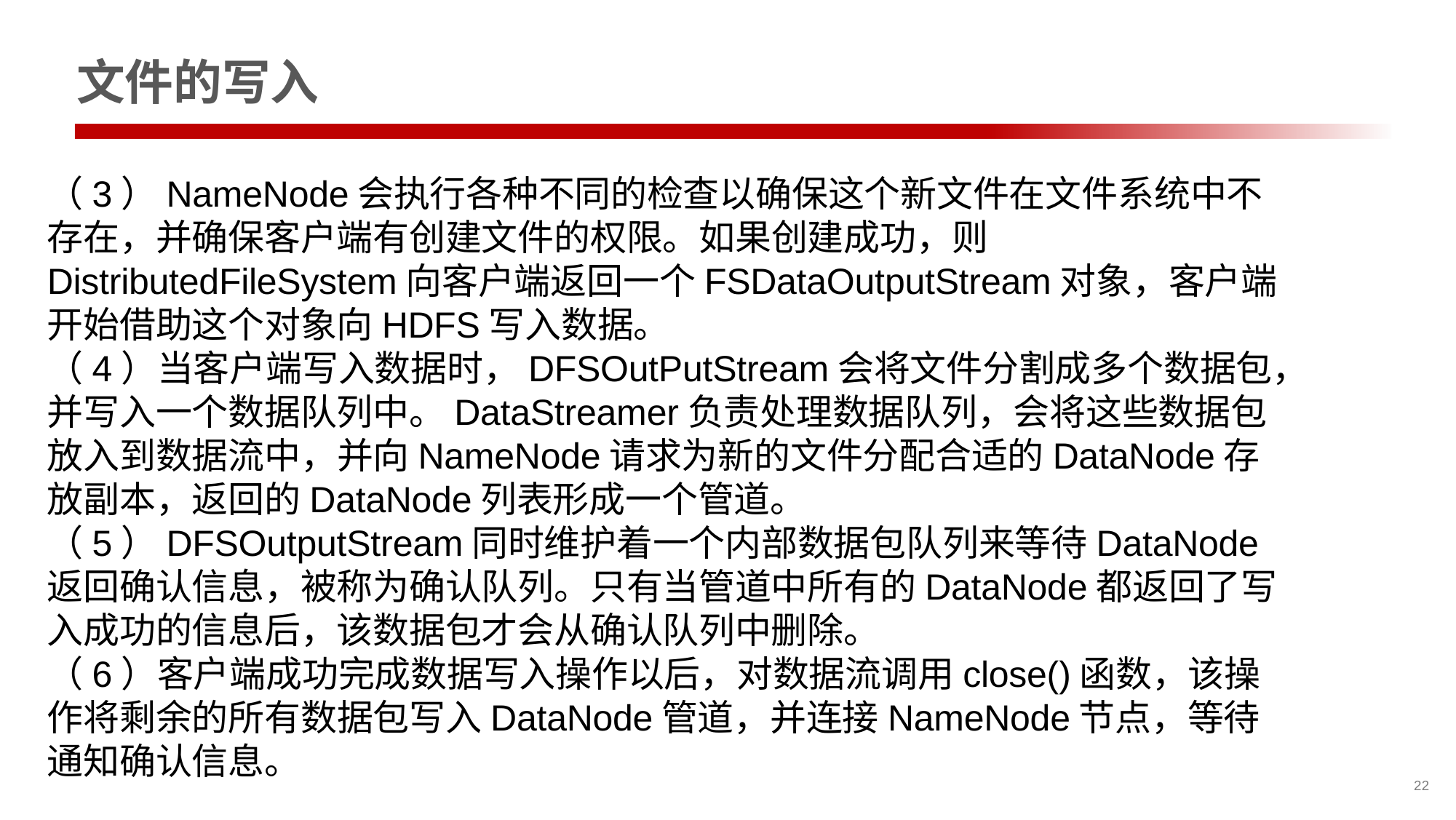

# 文件的写入

（3）NameNode会执行各种不同的检查以确保这个新文件在文件系统中不存在，并确保客户端有创建文件的权限。如果创建成功，则DistributedFileSystem向客户端返回一个FSDataOutputStream对象，客户端开始借助这个对象向HDFS写入数据。
（4）当客户端写入数据时，DFSOutPutStream会将文件分割成多个数据包，并写入一个数据队列中。DataStreamer负责处理数据队列，会将这些数据包放入到数据流中，并向NameNode请求为新的文件分配合适的DataNode存放副本，返回的DataNode列表形成一个管道。
（5）DFSOutputStream同时维护着一个内部数据包队列来等待DataNode返回确认信息，被称为确认队列。只有当管道中所有的DataNode都返回了写入成功的信息后，该数据包才会从确认队列中删除。
（6）客户端成功完成数据写入操作以后，对数据流调用close()函数，该操作将剩余的所有数据包写入DataNode管道，并连接NameNode节点，等待通知确认信息。

22